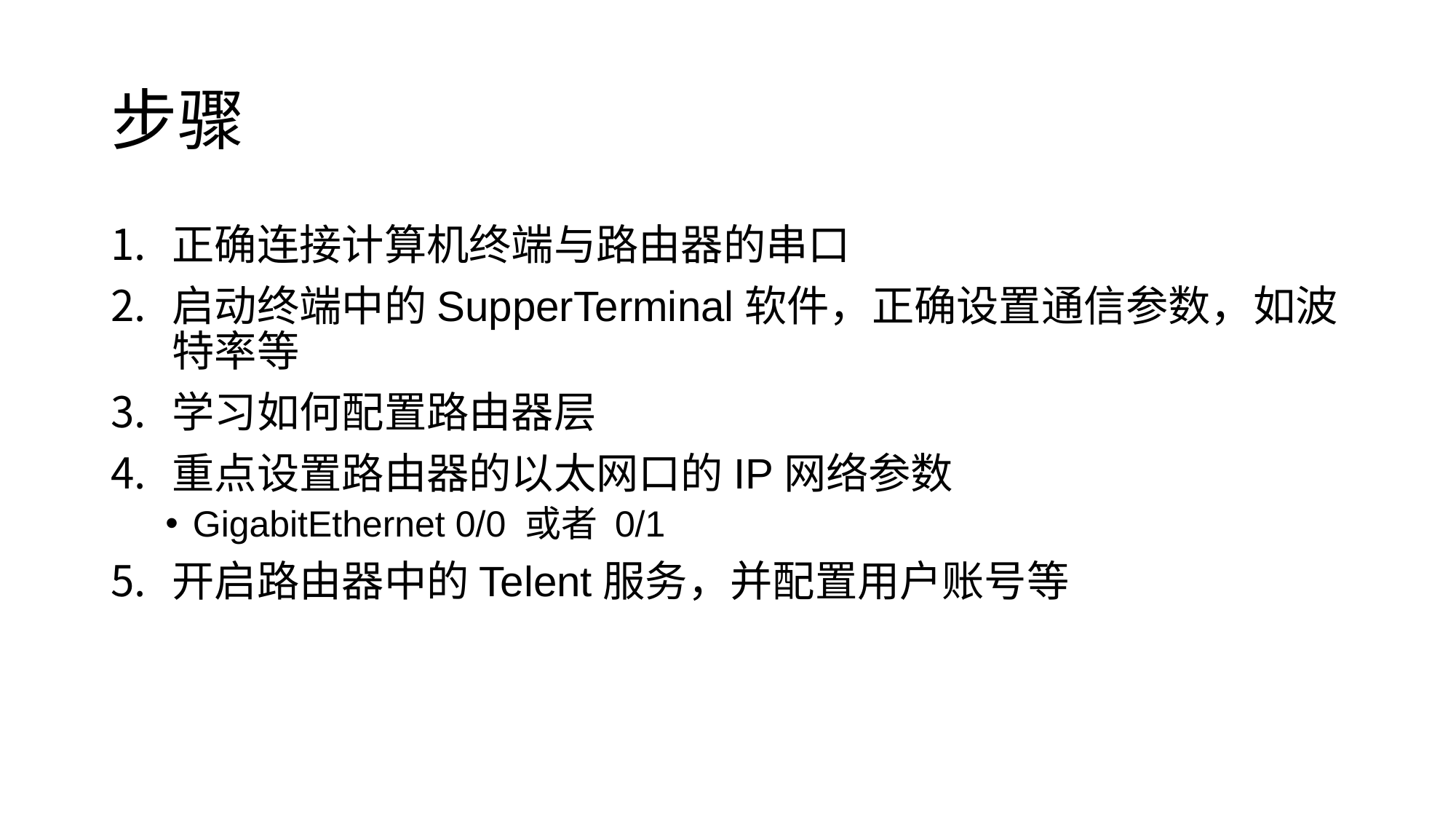

# 步骤
正确连接计算机终端与路由器的串口
启动终端中的SupperTerminal软件，正确设置通信参数，如波特率等
学习如何配置路由器层
重点设置路由器的以太网口的IP网络参数
GigabitEthernet 0/0 或者 0/1
开启路由器中的Telent服务，并配置用户账号等